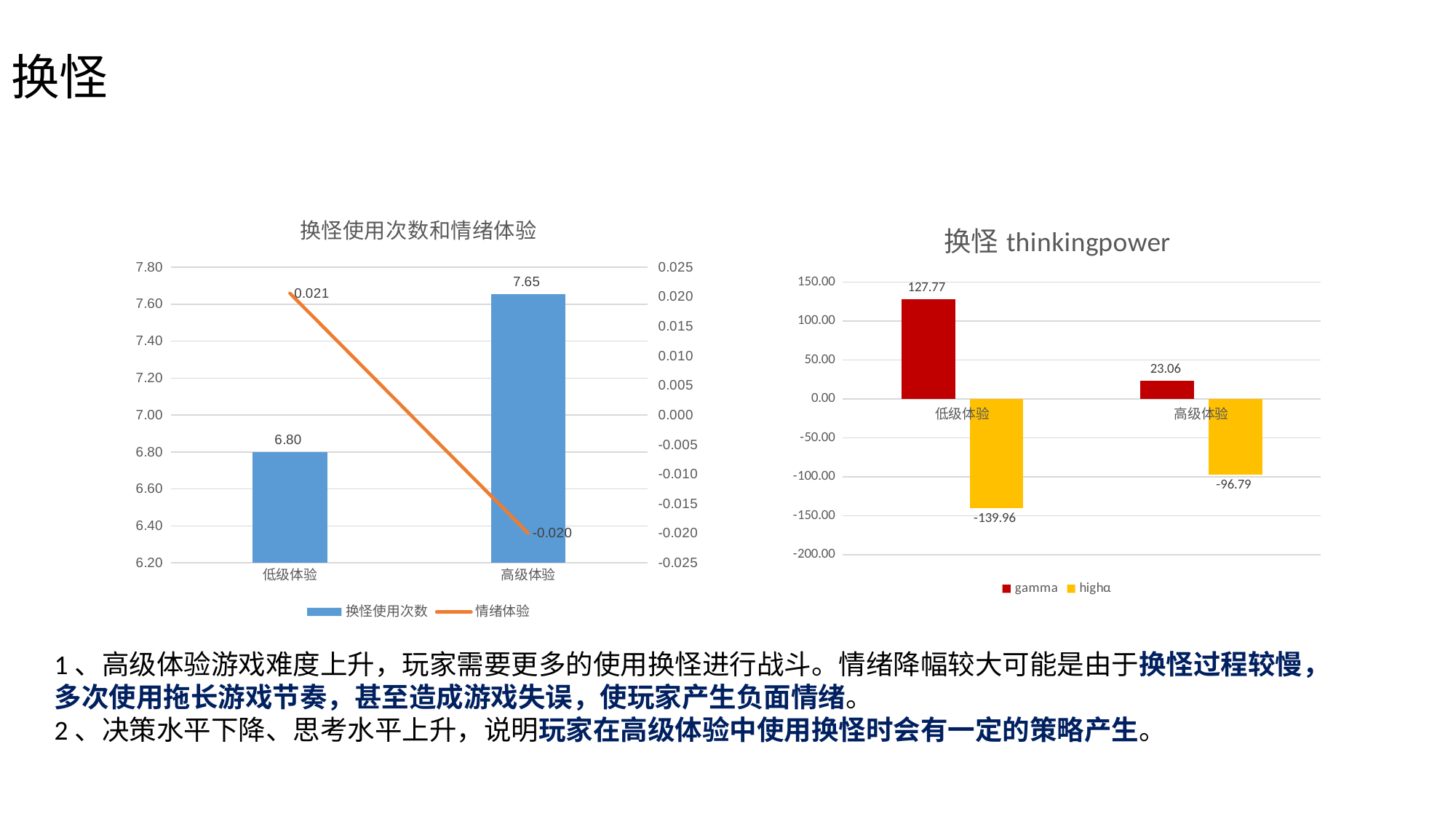

# 换怪

### Chart: 换怪使用次数和情绪体验

| Category |  |  |
|---|---|---|
| 低级体验 | 6.8 | 0.02057374667585286 |
| 高级体验 | 7.6521739130434785 | -0.020000645499627132 |

### Chart: 换怪thinkingpower

| Category |  |  |
|---|---|---|
| 低级体验 | 127.76802402700886 | -139.95949494593498 |
| 高级体验 | 23.05599461123745 | -96.79375960123632 |
1、高级体验游戏难度上升，玩家需要更多的使用换怪进行战斗。情绪降幅较大可能是由于换怪过程较慢，多次使用拖长游戏节奏，甚至造成游戏失误，使玩家产生负面情绪。
2、决策水平下降、思考水平上升，说明玩家在高级体验中使用换怪时会有一定的策略产生。